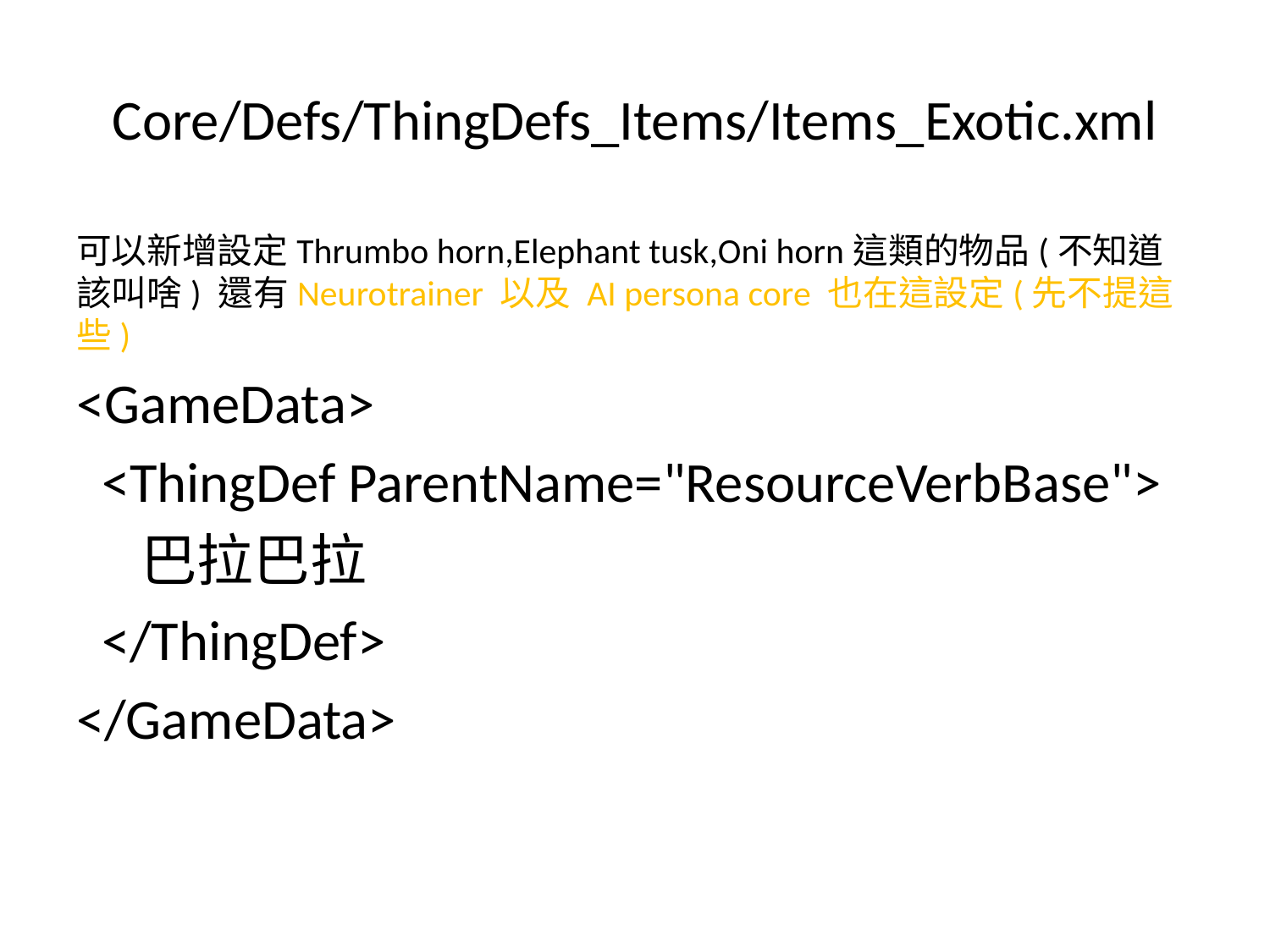

# Core/Defs/ThingDefs_Items/Items_Exotic.xml
可以新增設定Thrumbo horn,Elephant tusk,Oni horn這類的物品(不知道該叫啥) 還有Neurotrainer 以及 AI persona core 也在這設定(先不提這些)
<GameData>
  <ThingDef ParentName="ResourceVerbBase">
    巴拉巴拉
  </ThingDef>
</GameData>